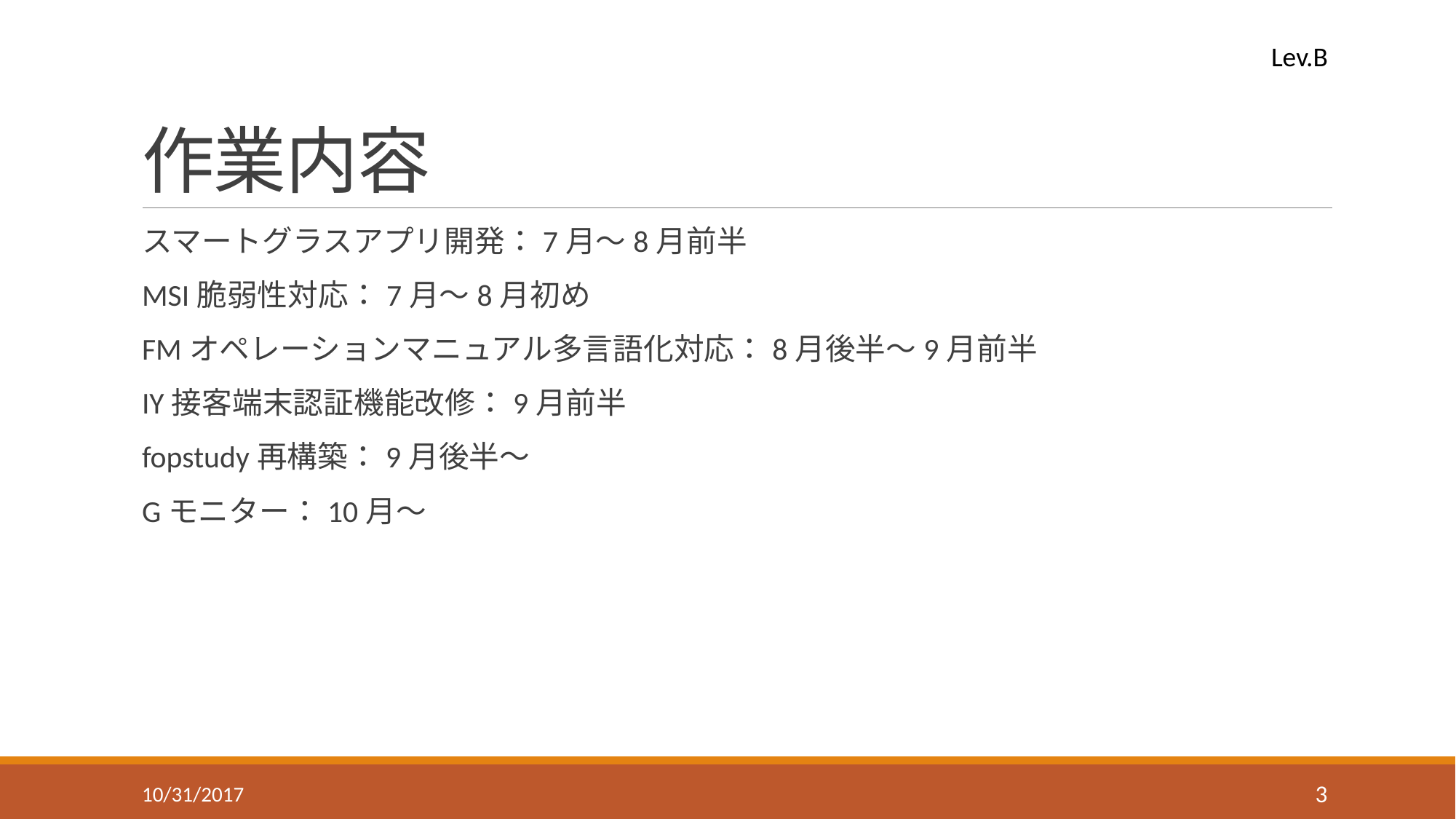

# 作業内容
スマートグラスアプリ開発：7月～8月前半
MSI脆弱性対応：7月～8月初め
FMオペレーションマニュアル多言語化対応：8月後半～9月前半
IY接客端末認証機能改修：9月前半
fopstudy再構築：9月後半～
Gモニター：10月～
10/31/2017
3